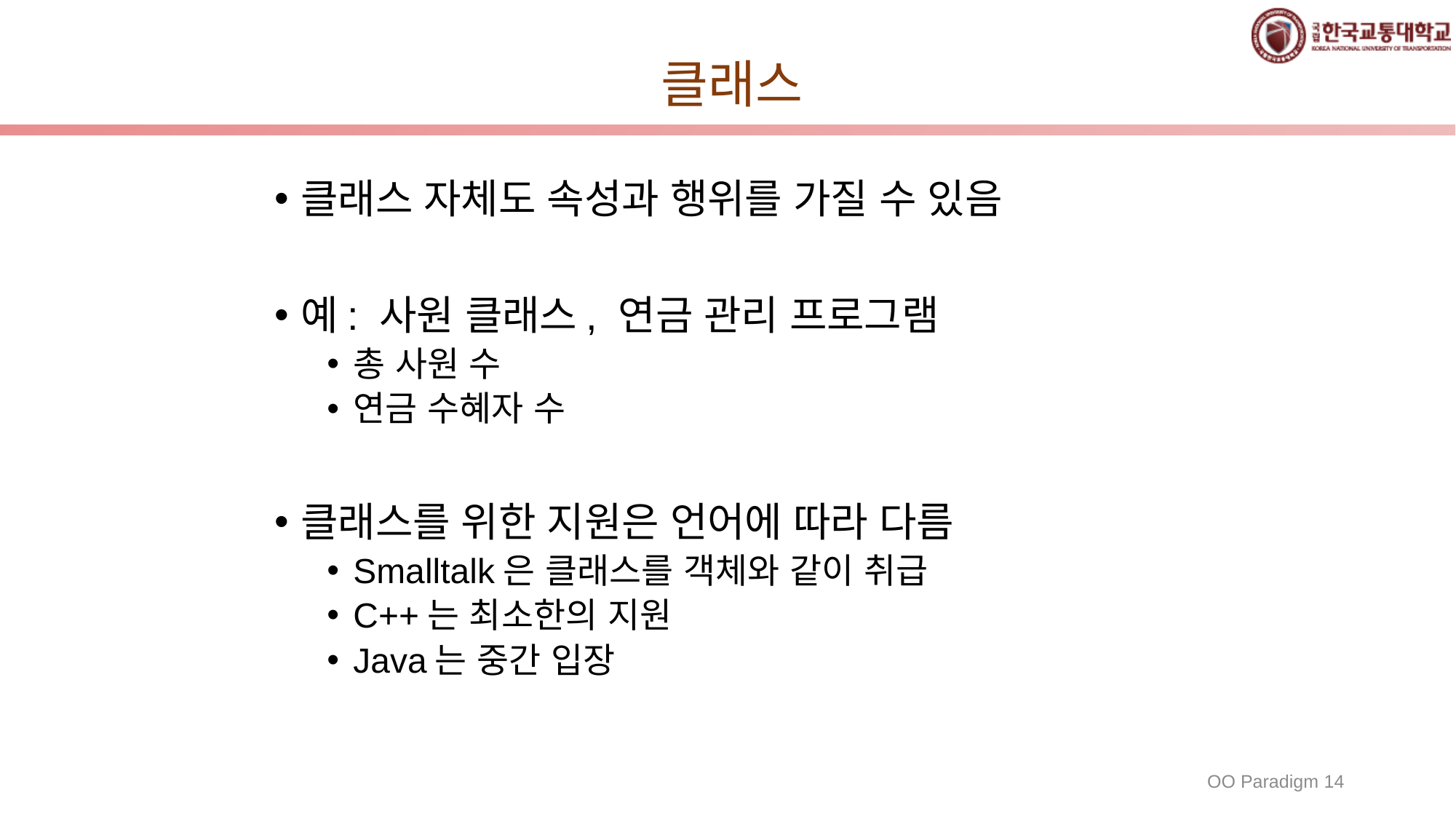

# 클래스
클래스 자체도 속성과 행위를 가질 수 있음

예: 사원 클래스, 연금 관리 프로그램
총 사원 수
연금 수혜자 수

클래스를 위한 지원은 언어에 따라 다름
Smalltalk은 클래스를 객체와 같이 취급
C++는 최소한의 지원
Java는 중간 입장
OO Paradigm 14